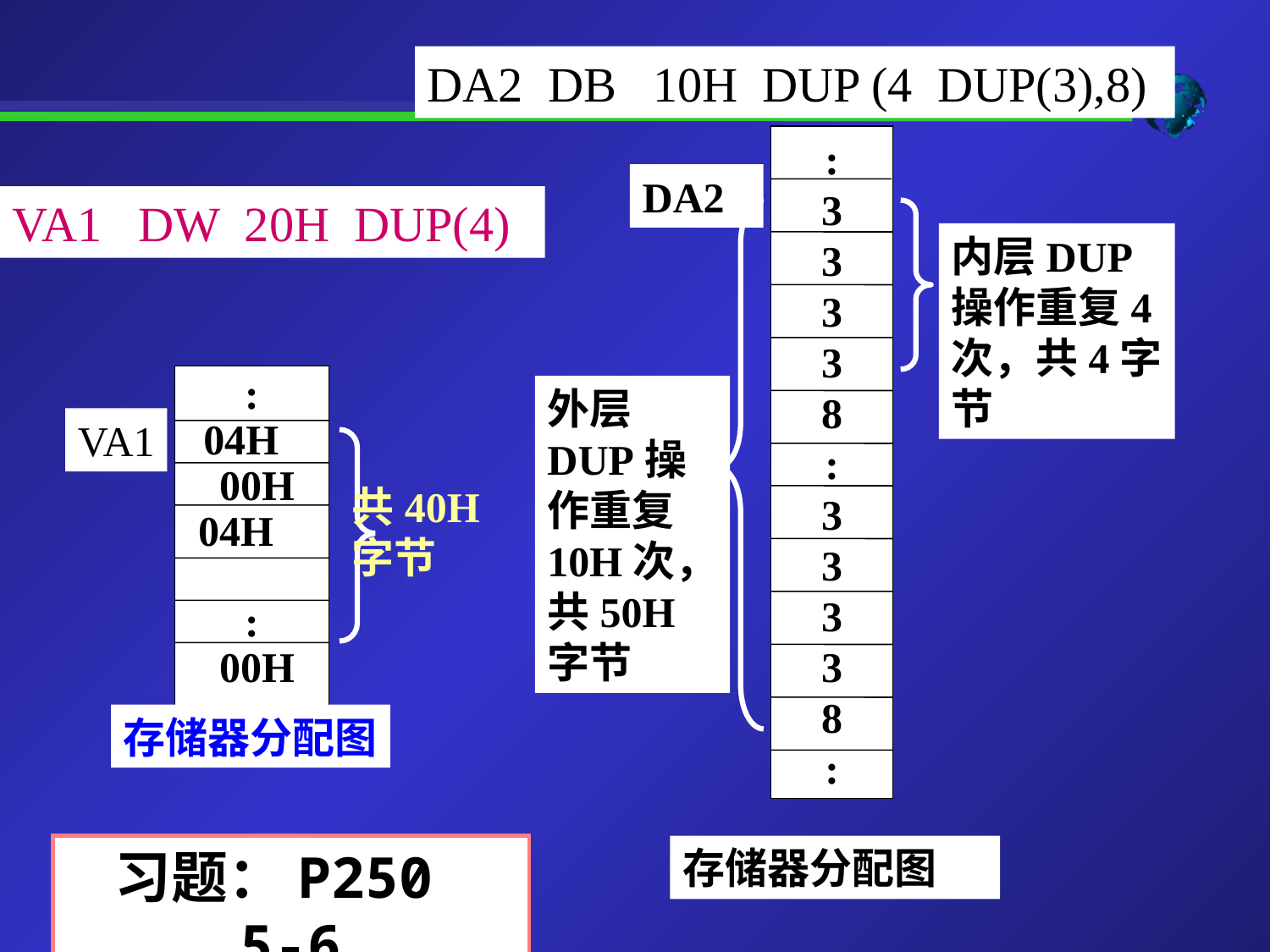

DA2  DB   10H  DUP (4  DUP(3),8)
:
3
3
3
3
8
:
3
3
3
3
8
:
DA2

内层DUP操作重复4次，共4字节

外层DUP操作重复10H次，共50H字节

存储器分配图
VA1   DW  20H  DUP(4)
:
 04H
 00H
 04H
:
 00H
:
VA1

共40H
字节

存储器分配图
习题：P250  5-6
17